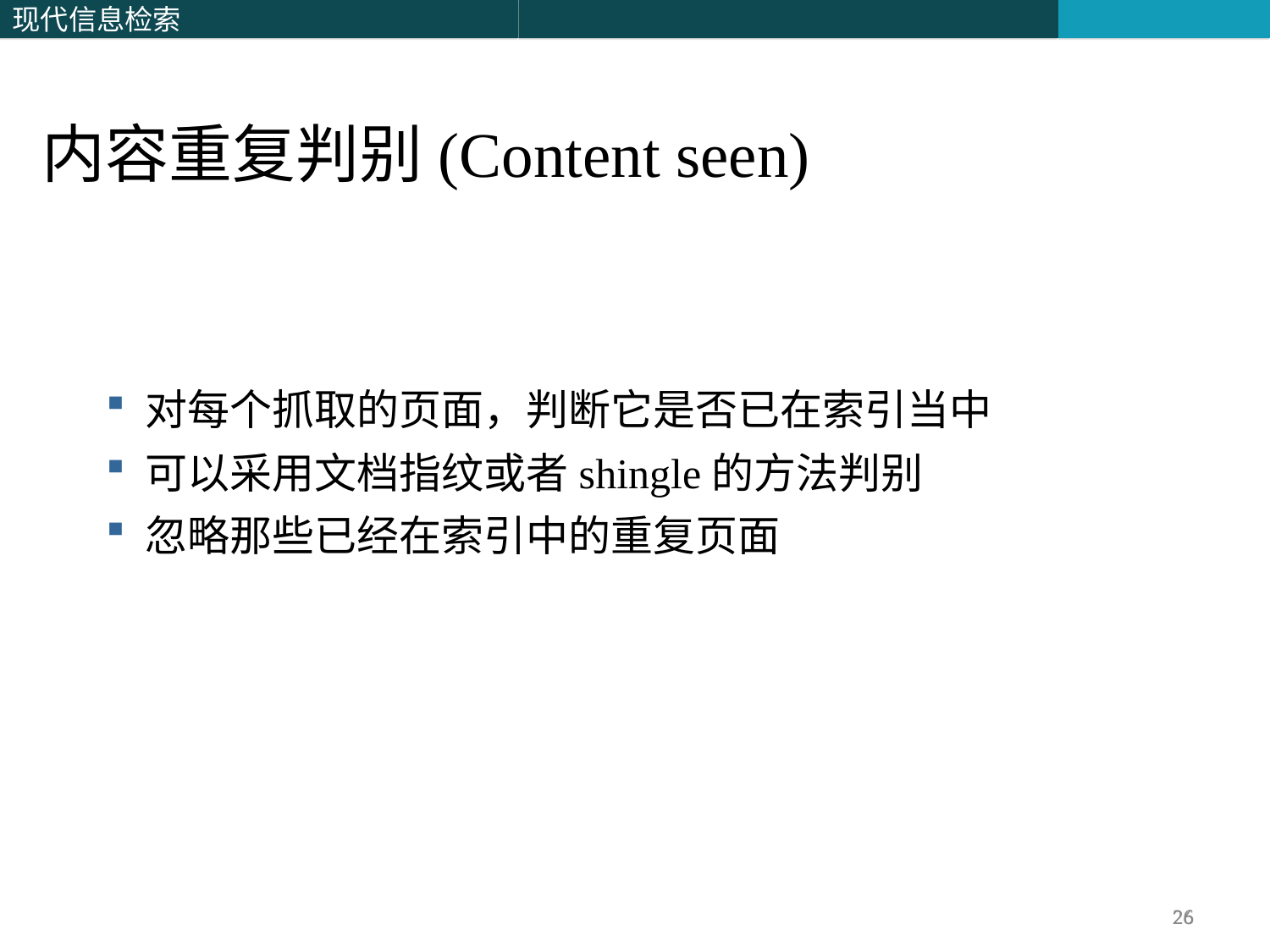

内容重复判别(Content seen)
对每个抓取的页面，判断它是否已在索引当中
可以采用文档指纹或者shingle的方法判别
忽略那些已经在索引中的重复页面
26
26